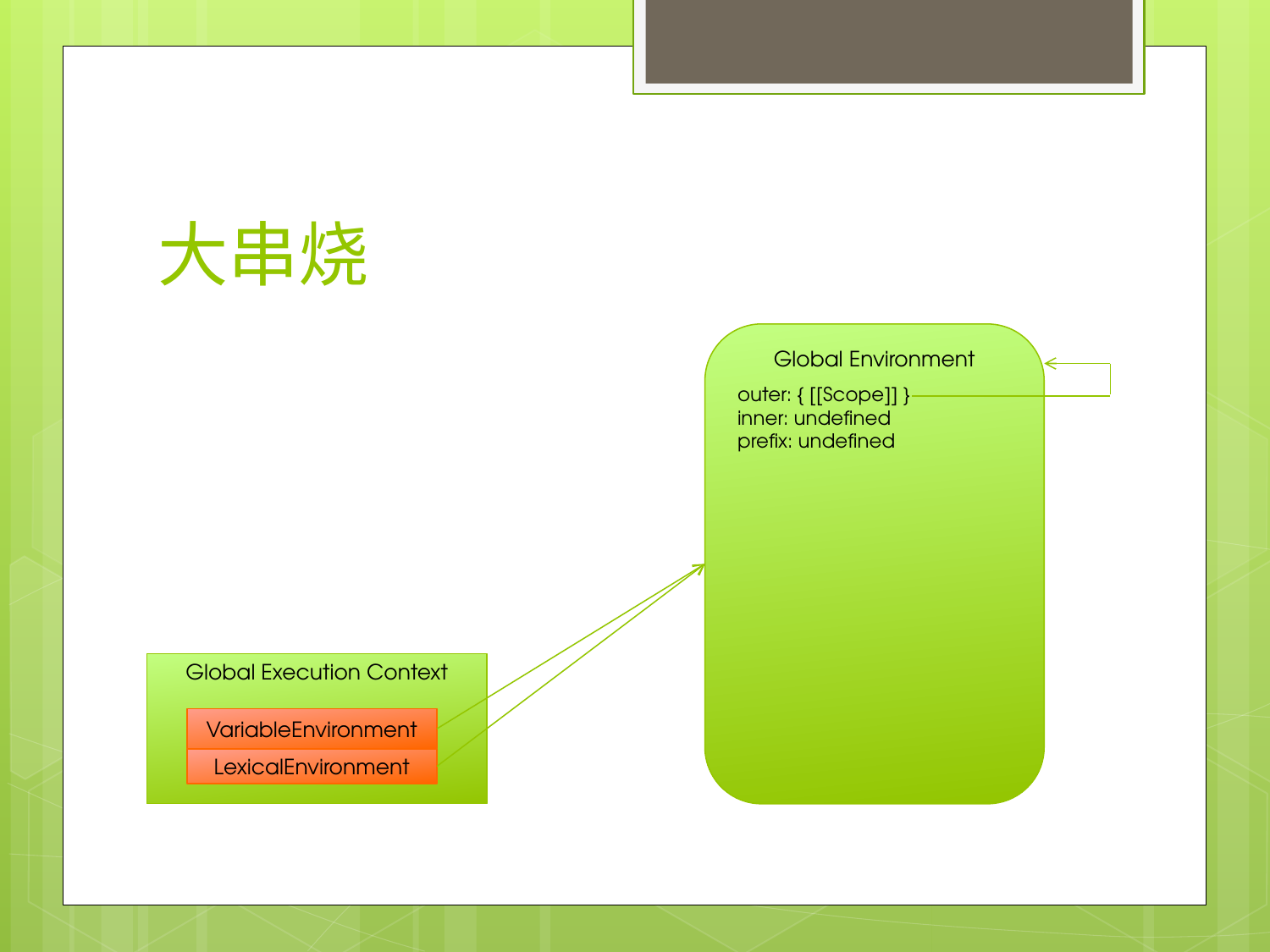

# 大串烧
Global Environment
outer: { [[Scope]] }
inner: undefined
prefix: undefined
Global Execution Context
VariableEnvironment
LexicalEnvironment